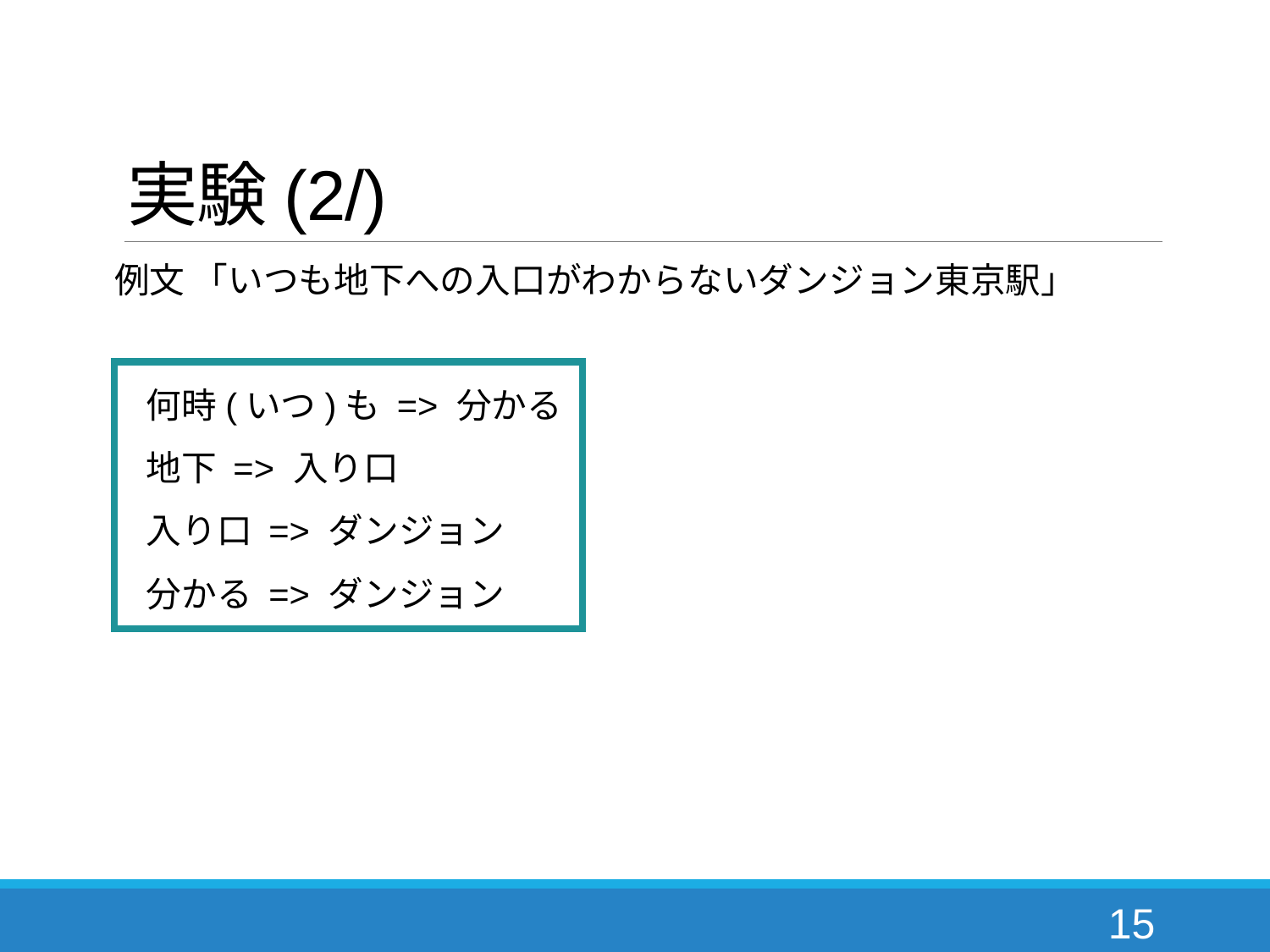

# 実験(2/)
例文 「いつも地下への入口がわからないダンジョン東京駅」

   何時(いつ)も => 分かる
   地下 => 入り口
   入り口 => ダンジョン
   分かる => ダンジョン

|  |
| --- |
15